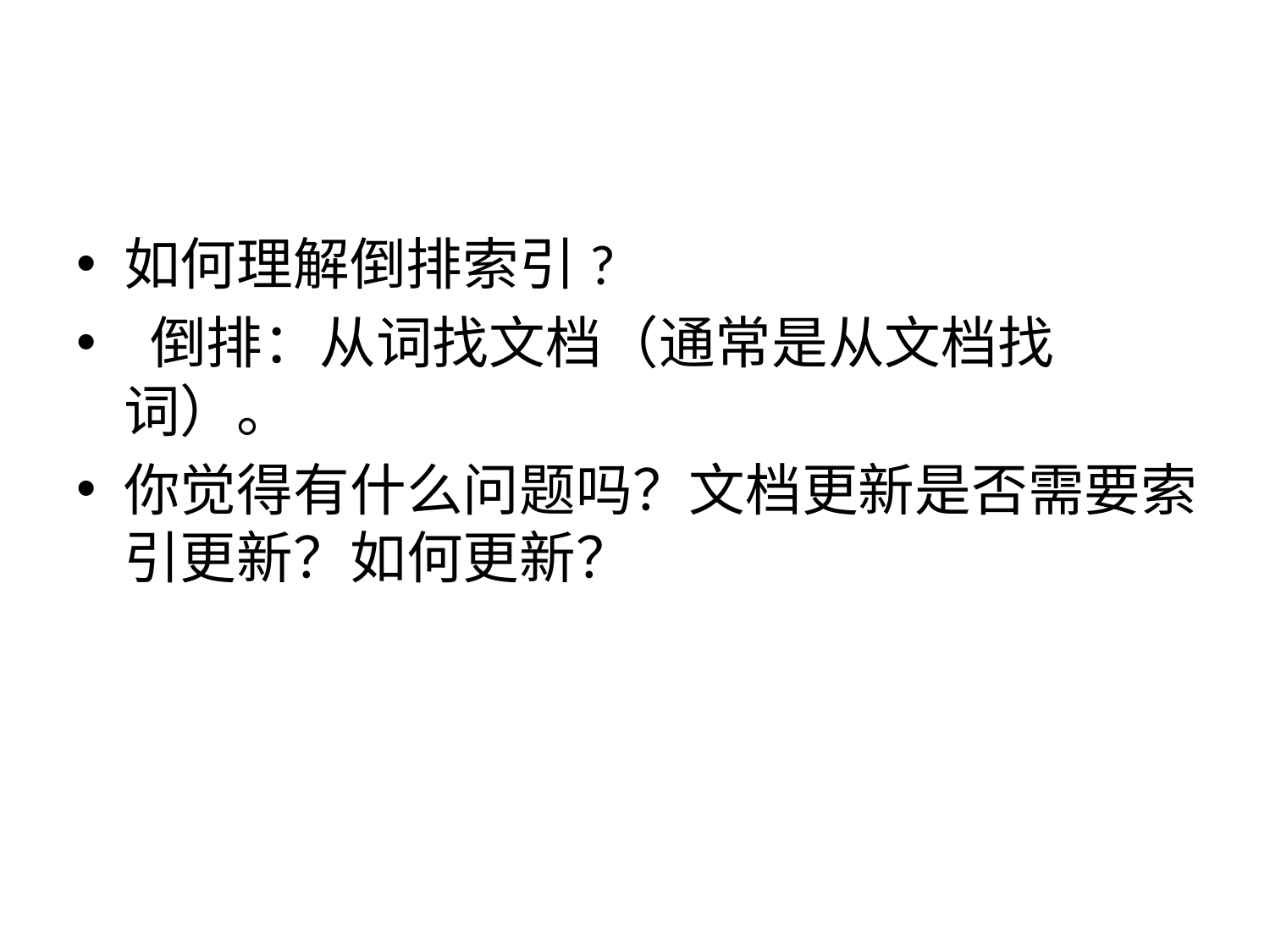

如何理解倒排索引?
 倒排：从词找文档（通常是从文档找词）。
你觉得有什么问题吗？文档更新是否需要索引更新？如何更新？